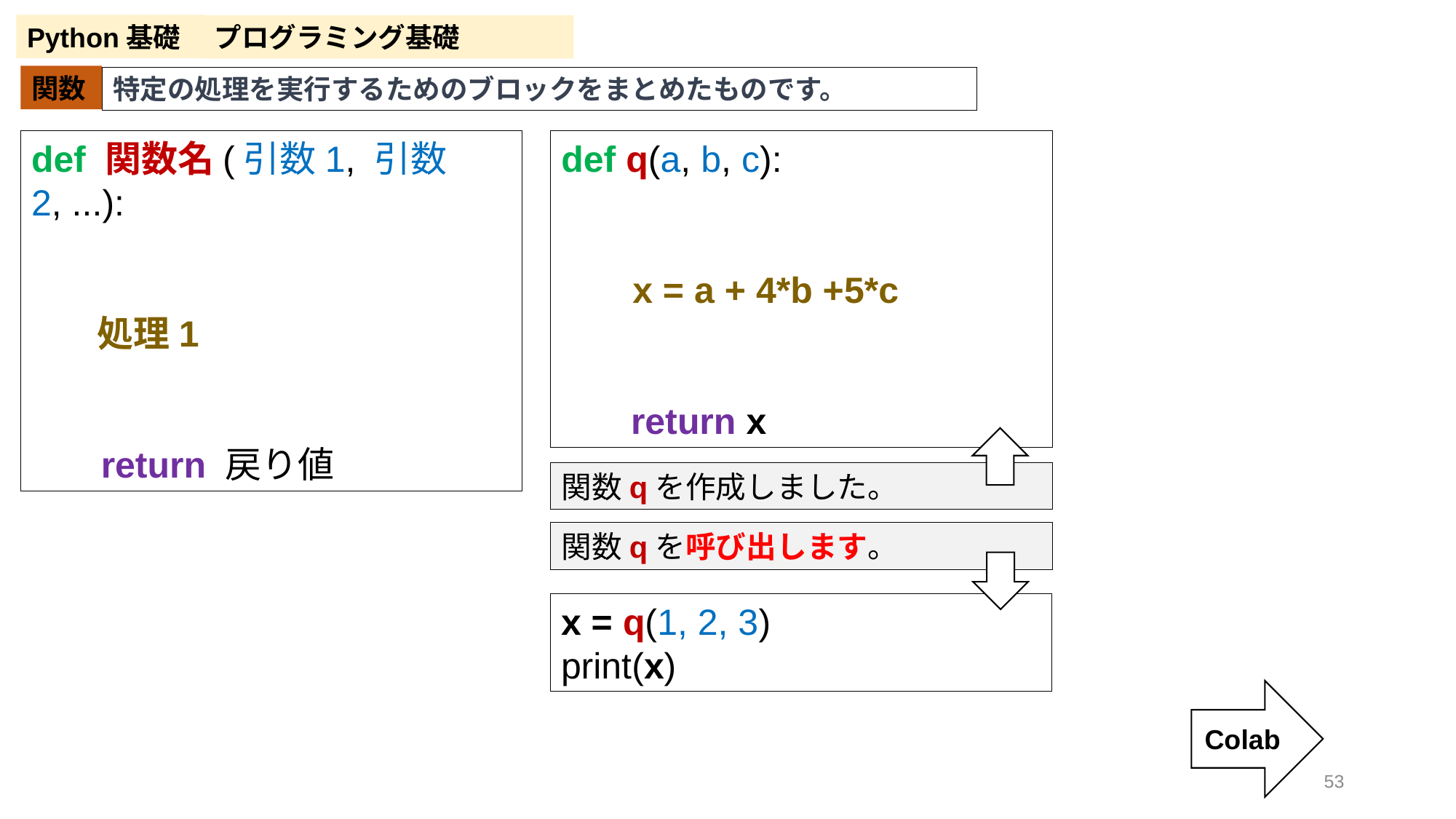

Python基礎
プログラミング基礎
関数
特定の処理を実行するためのブロックをまとめたものです。
def 関数名(引数1, 引数2, ...):

       処理1

　   return 戻り値
def q(a, b, c):

       x = a + 4*b +5*c

　   return x

関数qを作成しました。
関数qを呼び出します。

x = q(1, 2, 3)
print(x)
Colab
53